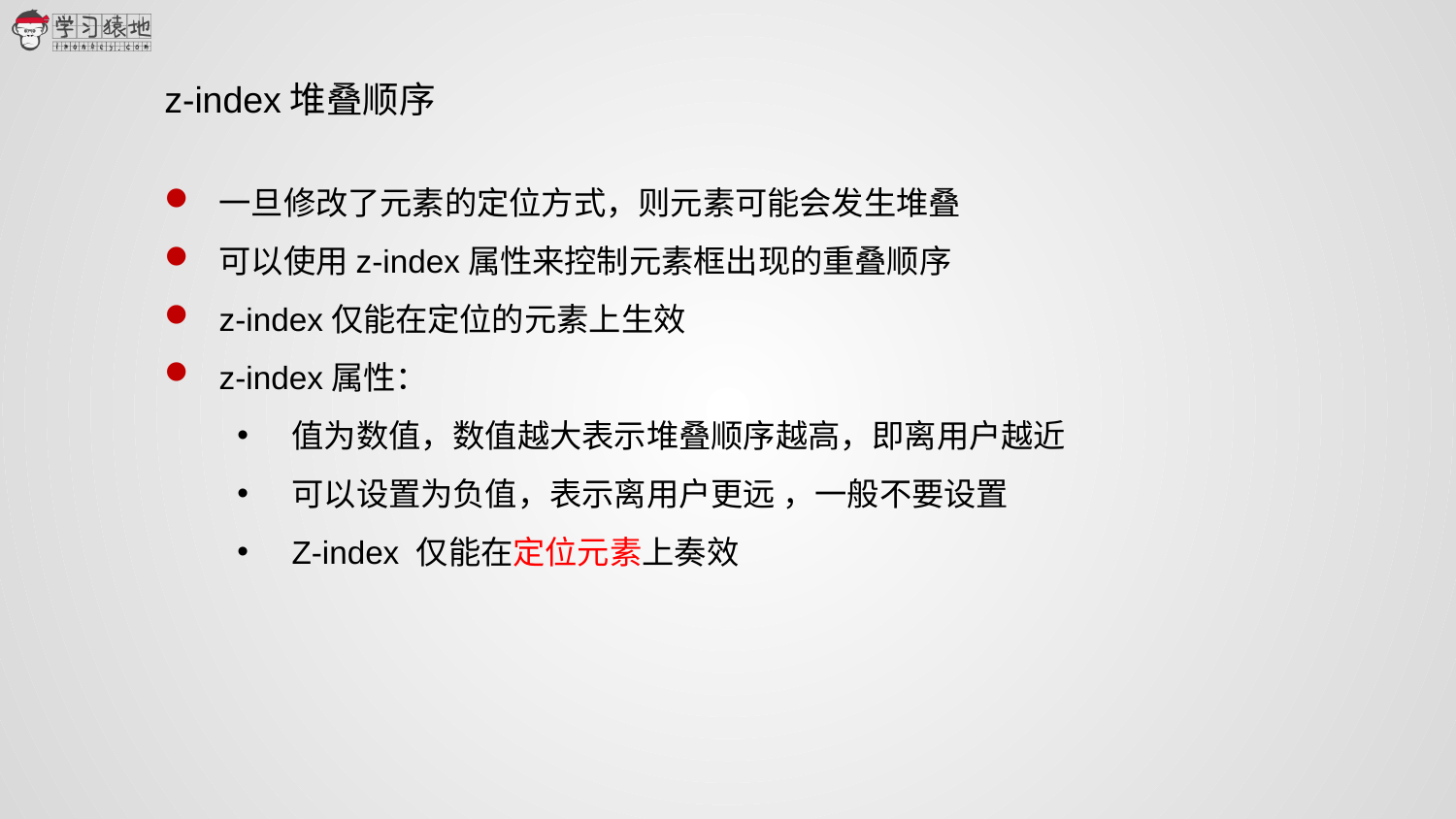

z-index堆叠顺序

一旦修改了元素的定位方式，则元素可能会发生堆叠
可以使用z-index属性来控制元素框出现的重叠顺序
z-index仅能在定位的元素上生效
z-index属性：
值为数值，数值越大表示堆叠顺序越高，即离用户越近
可以设置为负值，表示离用户更远 ，一般不要设置
Z-index 仅能在定位元素上奏效